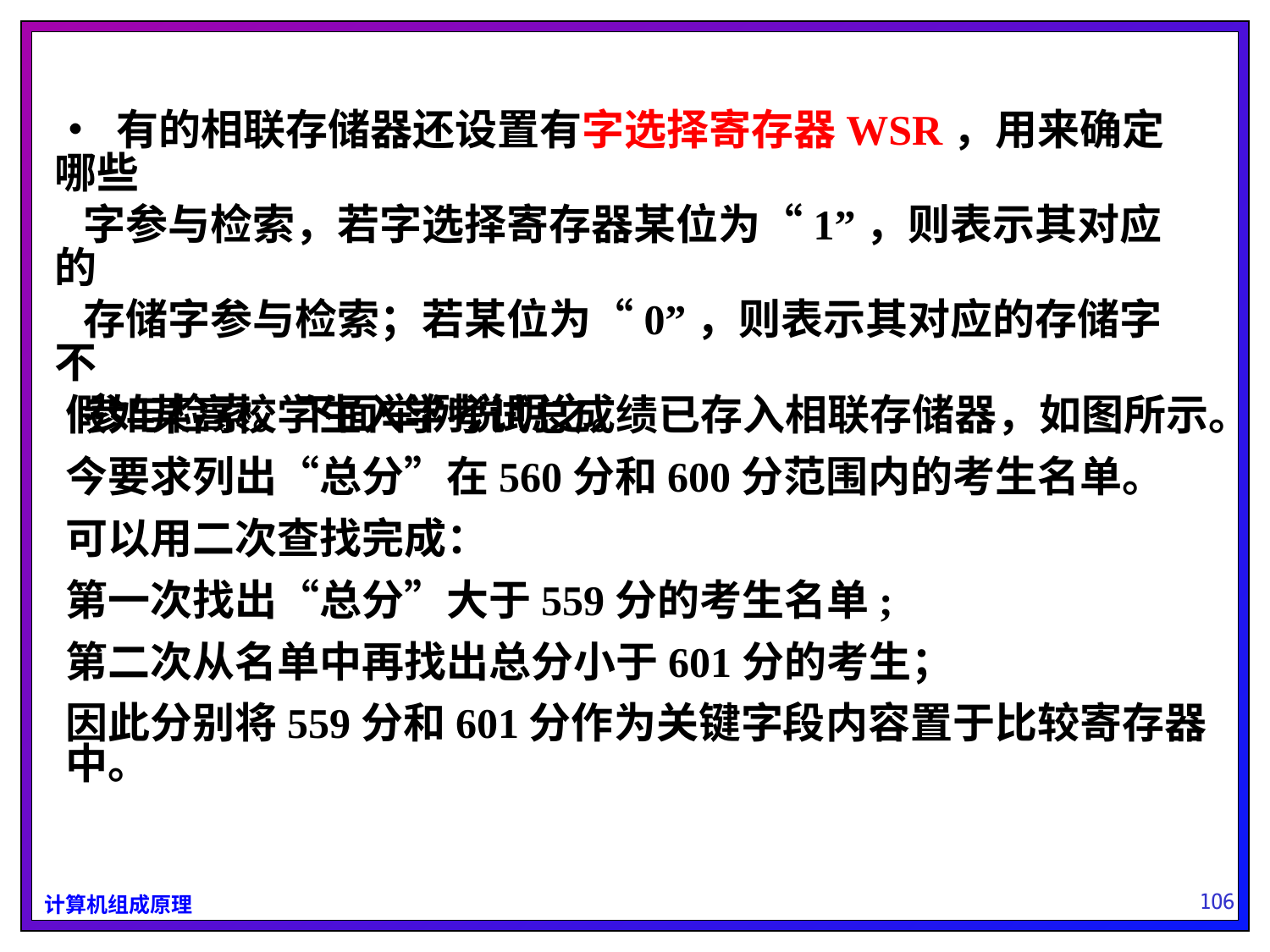

• 有的相联存储器还设置有字选择寄存器WSR，用来确定哪些
  字参与检索，若字选择寄存器某位为“1”，则表示其对应的
  存储字参与检索；若某位为“0”，则表示其对应的存储字不
  参与检索。下面举例说明之。
假如某高校学生入学考试总成绩已存入相联存储器，如图所示。
今要求列出“总分”在560分和600分范围内的考生名单。
可以用二次查找完成：
第一次找出“总分”大于559分的考生名单;
第二次从名单中再找出总分小于601分的考生；
因此分别将559分和601分作为关键字段内容置于比较寄存器中。